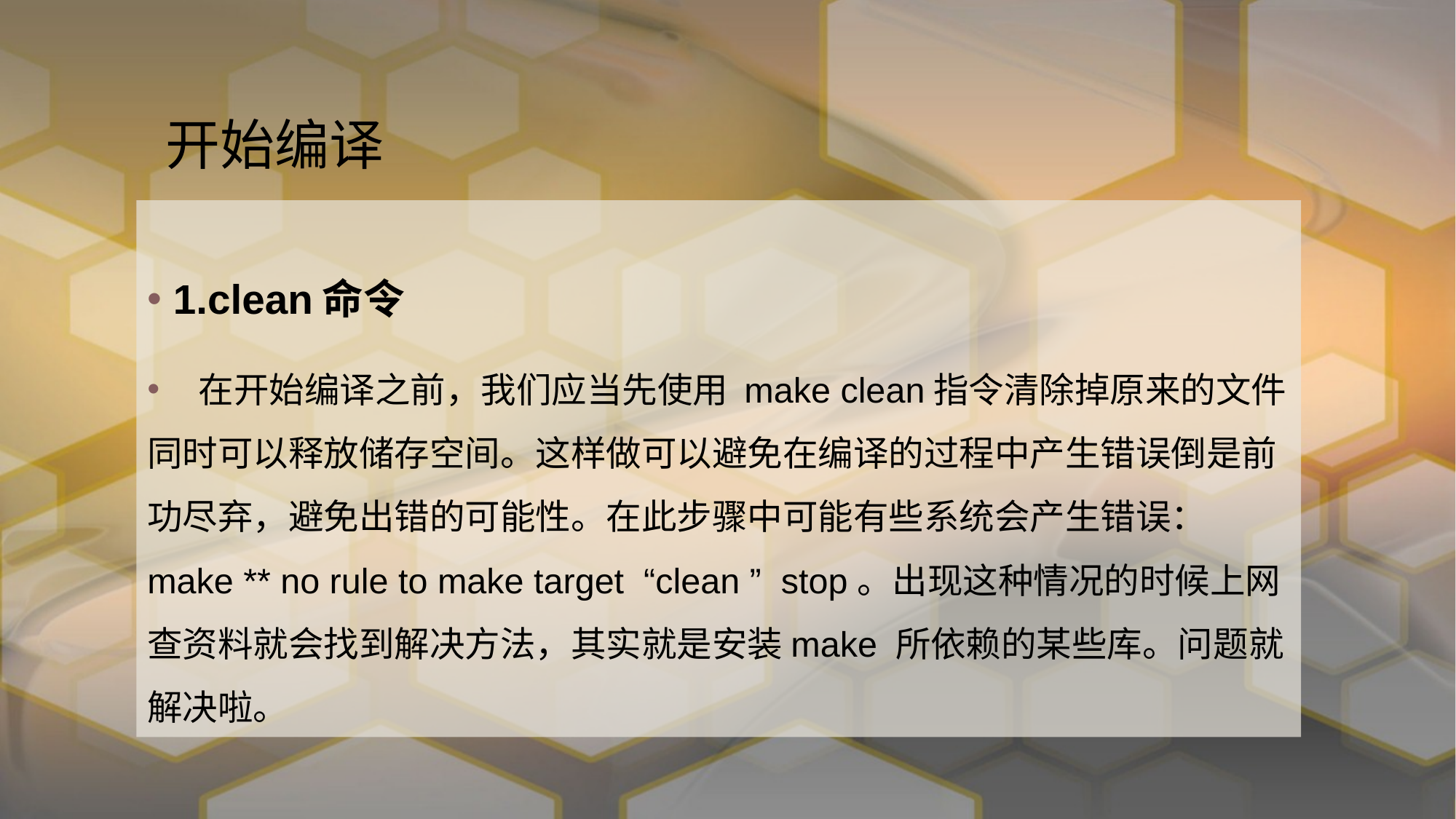

# 开始编译

1.clean命令
    在开始编译之前，我们应当先使用 make clean指令清除掉原来的文件同时可以释放储存空间。这样做可以避免在编译的过程中产生错误倒是前功尽弃，避免出错的可能性。在此步骤中可能有些系统会产生错误：make ** no rule to make target  “clean ”  stop。出现这种情况的时候上网查资料就会找到解决方法，其实就是安装make 所依赖的某些库。问题就解决啦。